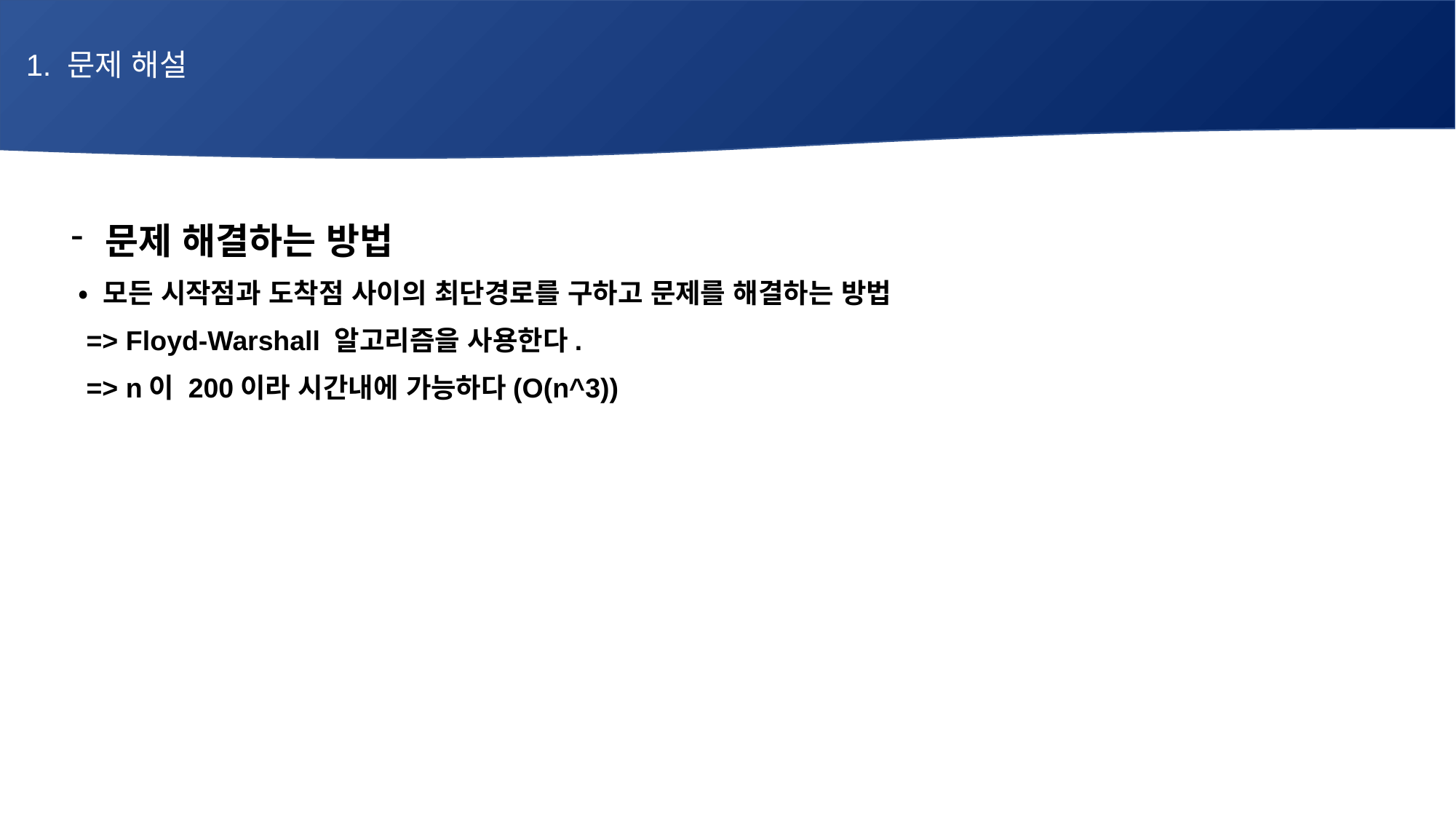

1. 문제 해설
# 매주 1 과제 LV2
문제 해결하는 방법
 • 모든 시작점과 도착점 사이의 최단경로를 구하고 문제를 해결하는 방법
  => Floyd-Warshall 알고리즘을 사용한다.
  => n이 200이라 시간내에 가능하다(O(n^3))